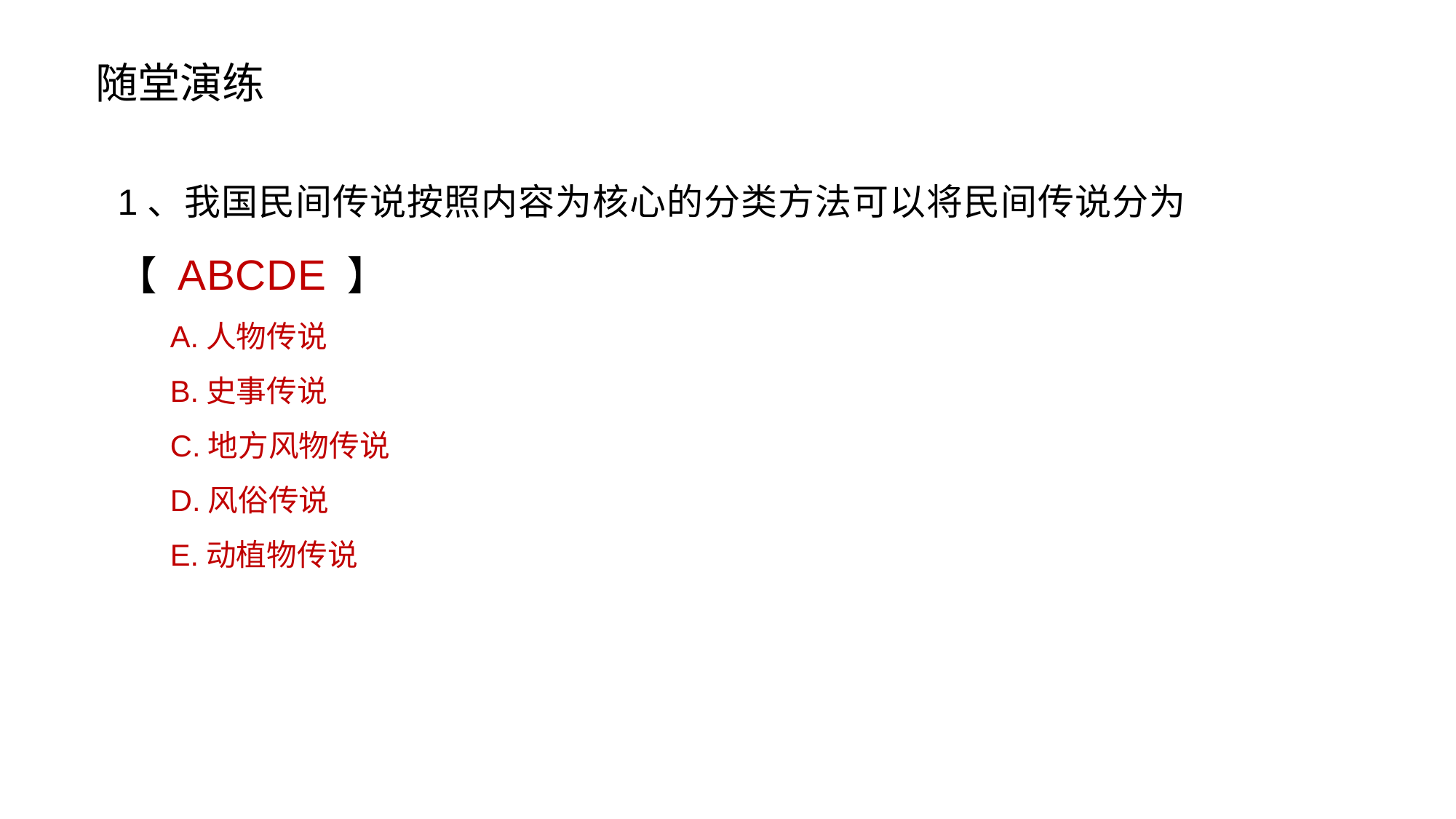

随堂演练
1、我国民间传说按照内容为核心的分类方法可以将民间传说分为【 ABCDE 】
A.人物传说
B.史事传说
C.地方风物传说
D.风俗传说
E.动植物传说